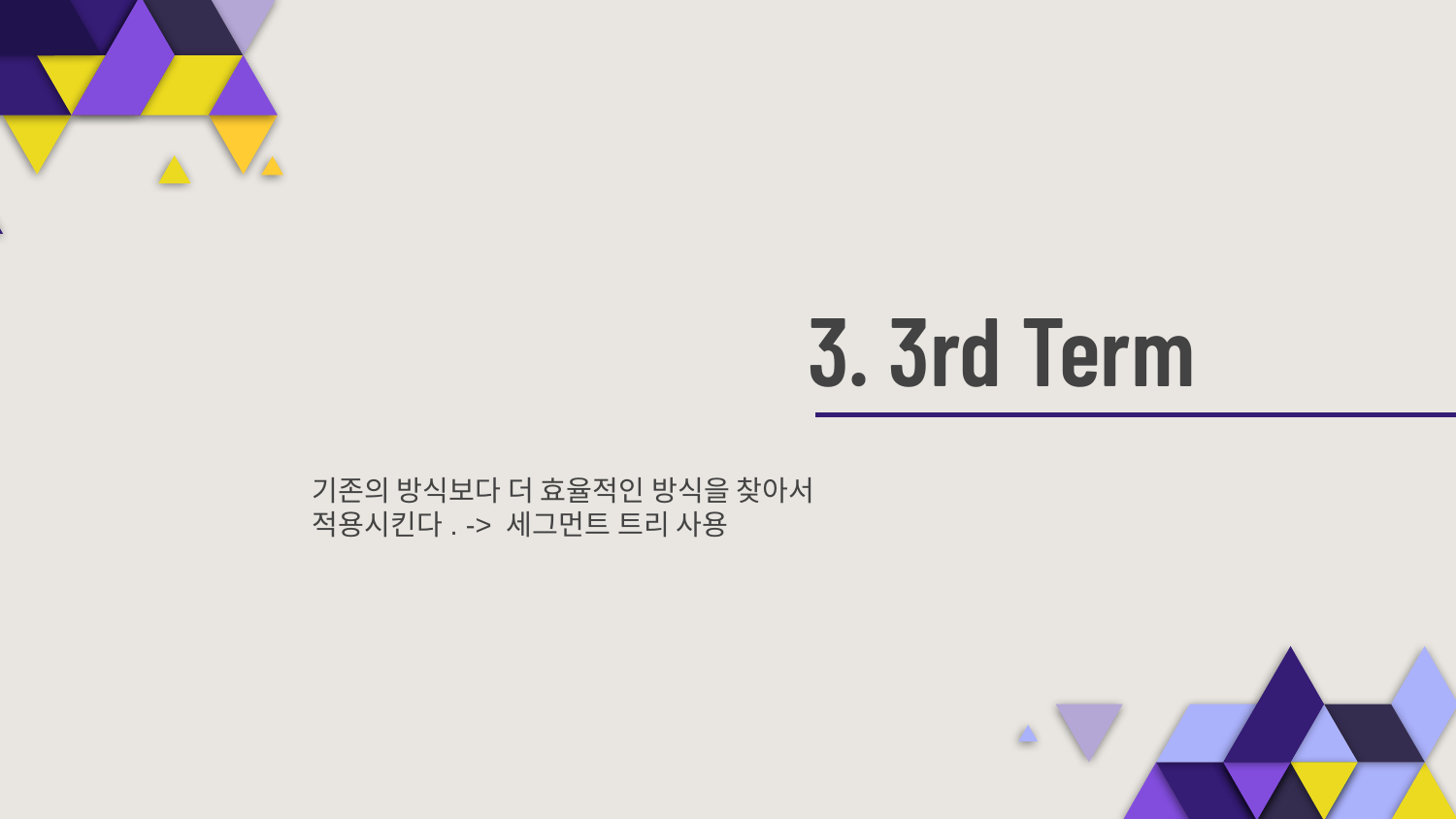

# 3. 3rd Term
기존의 방식보다 더 효율적인 방식을 찾아서 적용시킨다. -> 세그먼트 트리 사용